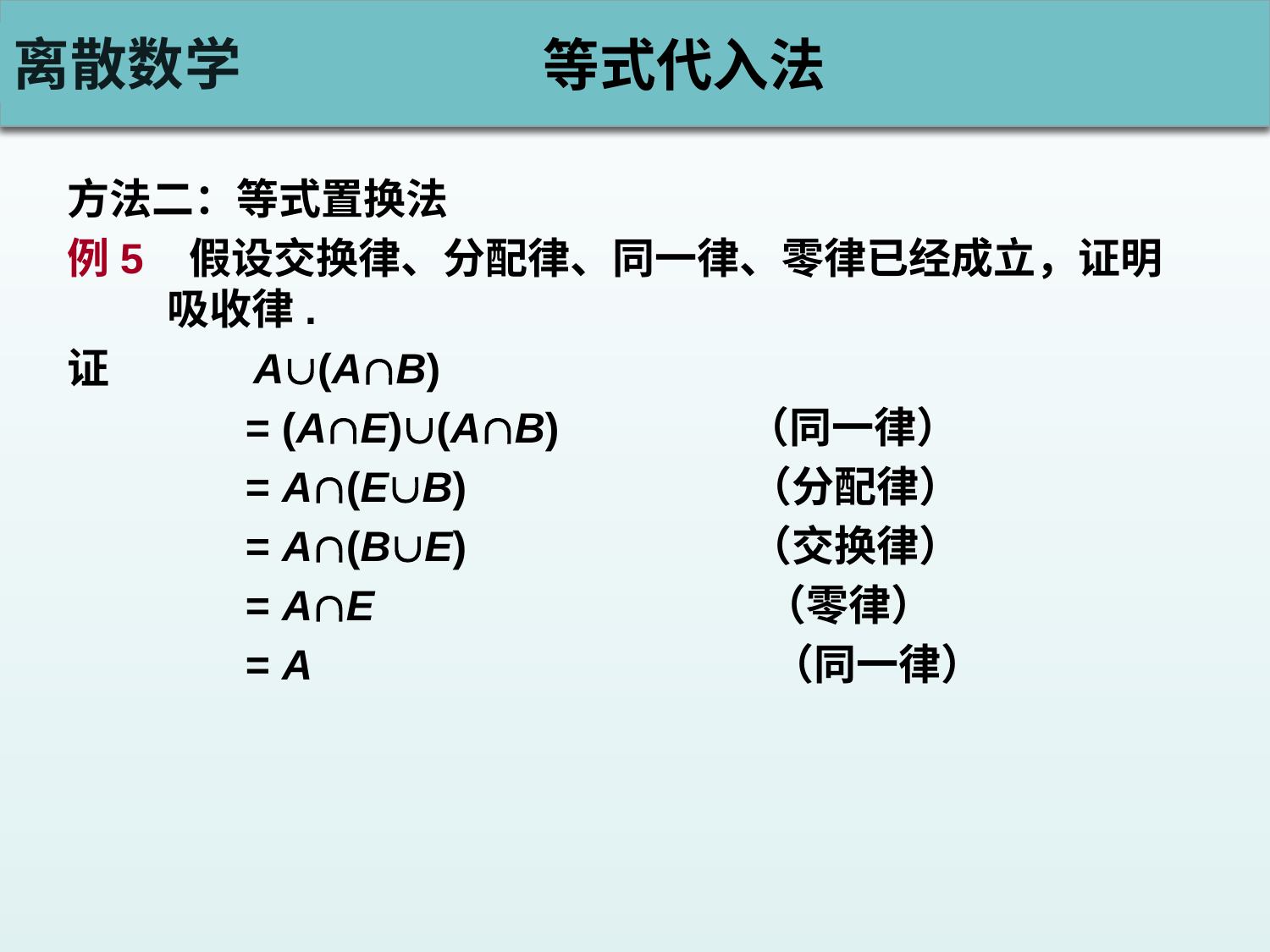

# 等式代入法
方法二：等式置换法
例5   假设交换律、分配律、同一律、零律已经成立，证明吸收律.
证              A∪(A∩B)
               = (A∩E)∪(A∩B)               （同一律）
               = A∩(E∪B)                       （分配律）
               = A∩(B∪E)                       （交换律）
               = A∩E                                （零律）
               = A                                      （同一律）